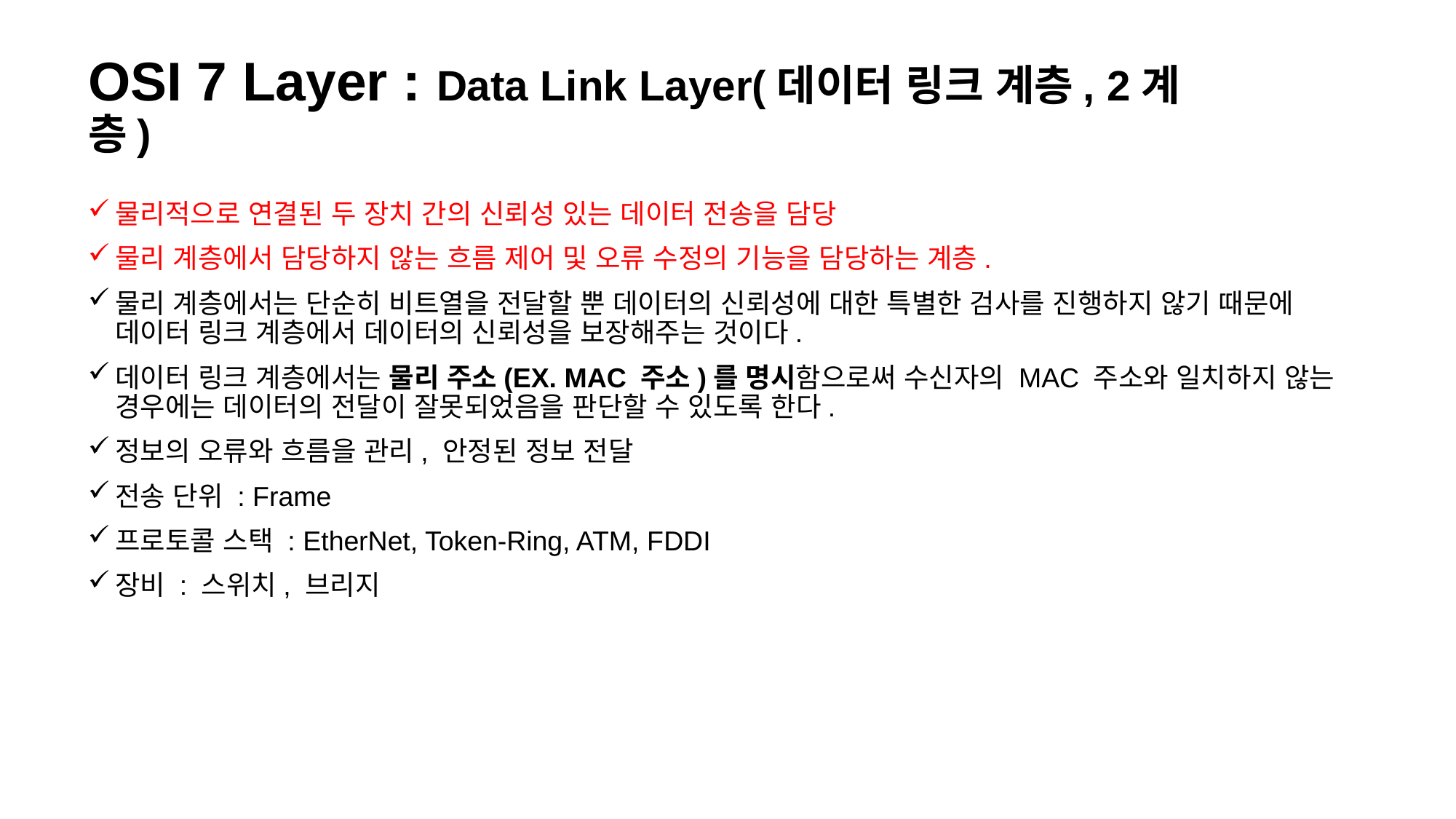

# OSI 7 Layer : Data Link Layer(데이터 링크 계층, 2계층)
물리적으로 연결된 두 장치 간의 신뢰성 있는 데이터 전송을 담당
물리 계층에서 담당하지 않는 흐름 제어 및 오류 수정의 기능을 담당하는 계층.
물리 계층에서는 단순히 비트열을 전달할 뿐 데이터의 신뢰성에 대한 특별한 검사를 진행하지 않기 때문에 데이터 링크 계층에서 데이터의 신뢰성을 보장해주는 것이다.
데이터 링크 계층에서는 물리 주소(EX. MAC 주소)를 명시함으로써 수신자의 MAC 주소와 일치하지 않는 경우에는 데이터의 전달이 잘못되었음을 판단할 수 있도록 한다.
정보의 오류와 흐름을 관리, 안정된 정보 전달
전송 단위 : Frame
프로토콜 스택 : EtherNet, Token-Ring, ATM, FDDI
장비 : 스위치, 브리지